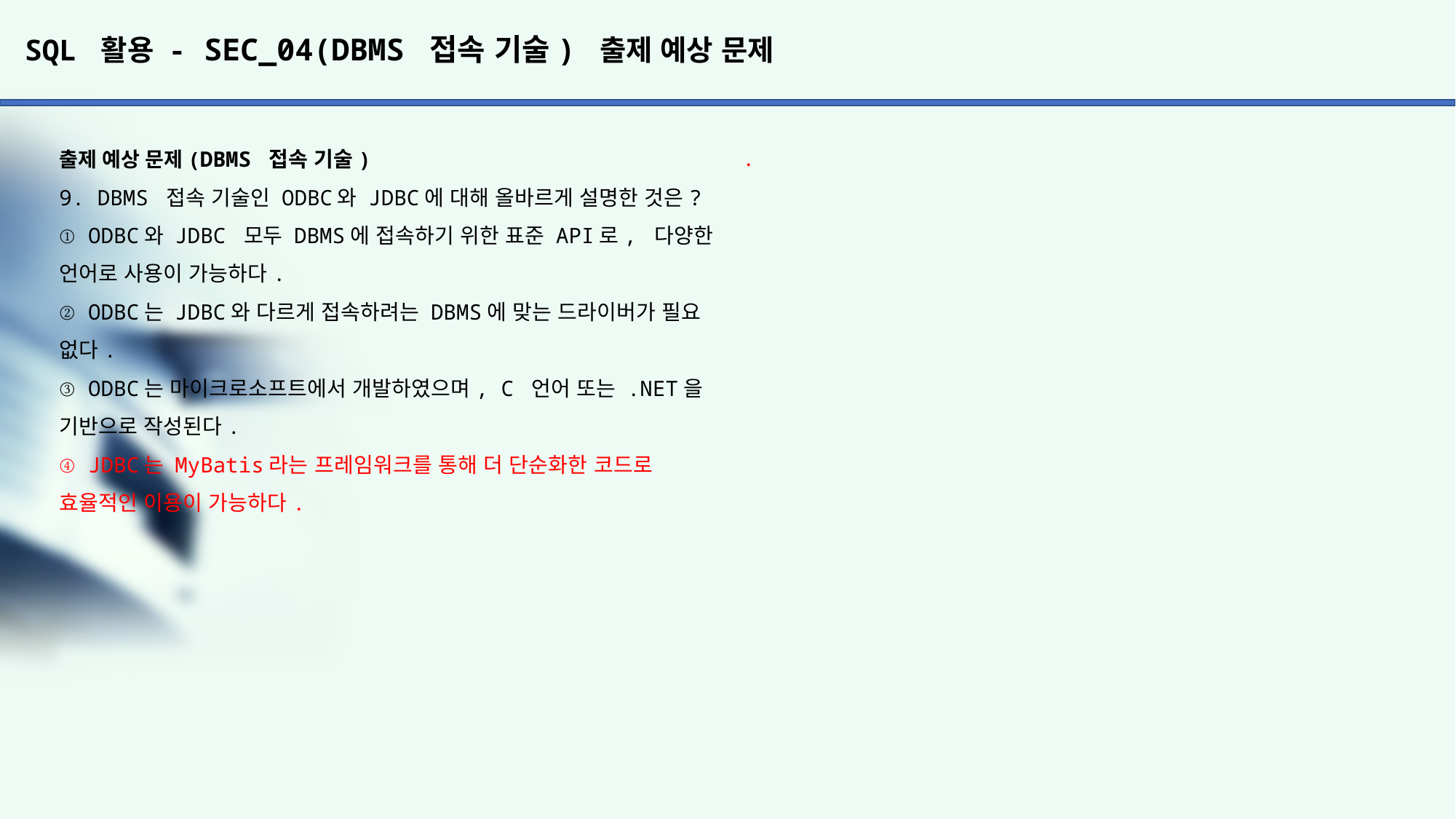

# SQL 활용 - SEC_04(DBMS 접속 기술) 출제 예상 문제
.
출제 예상 문제(DBMS 접속 기술)
9. DBMS 접속 기술인 ODBC와 JDBC에 대해 올바르게 설명한 것은?
① ODBC와 JDBC 모두 DBMS에 접속하기 위한 표준 API로, 다양한 언어로 사용이 가능하다.
② ODBC는 JDBC와 다르게 접속하려는 DBMS에 맞는 드라이버가 필요 없다.
③ ODBC는 마이크로소프트에서 개발하였으며, C 언어 또는 .NET을 기반으로 작성된다.
④ JDBC는 MyBatis라는 프레임워크를 통해 더 단순화한 코드로 효율적인 이용이 가능하다.